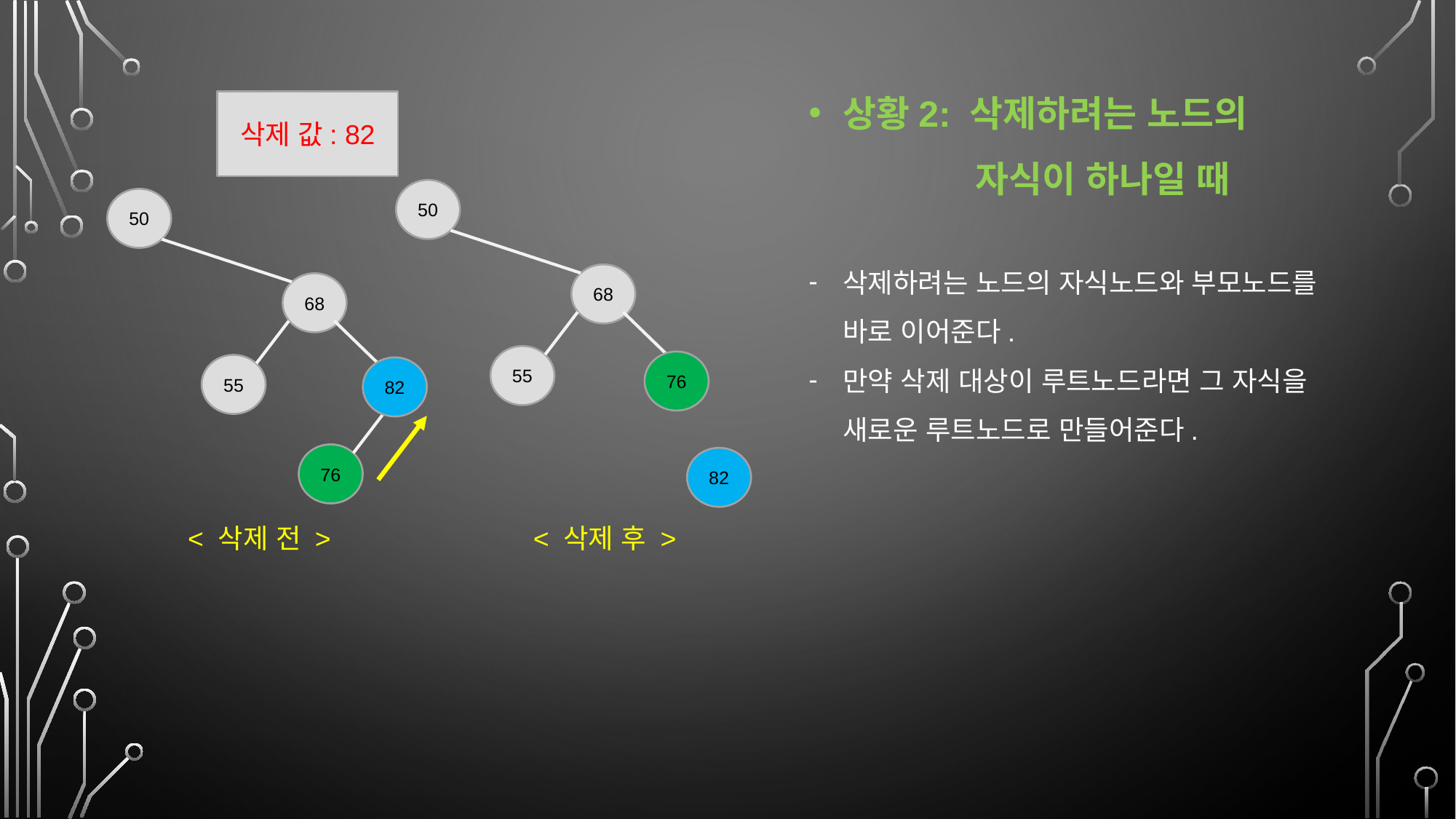

상황2: 삭제하려는 노드의
             자식이 하나일 때

삭제하려는 노드의 자식노드와 부모노드를
바로 이어준다.
만약 삭제 대상이 루트노드라면 그 자식을
새로운 루트노드로 만들어준다.
삭제 값: 82
50
50
68
68
55
76
55
82
76
82
< 삭제 전 >
< 삭제 후 >